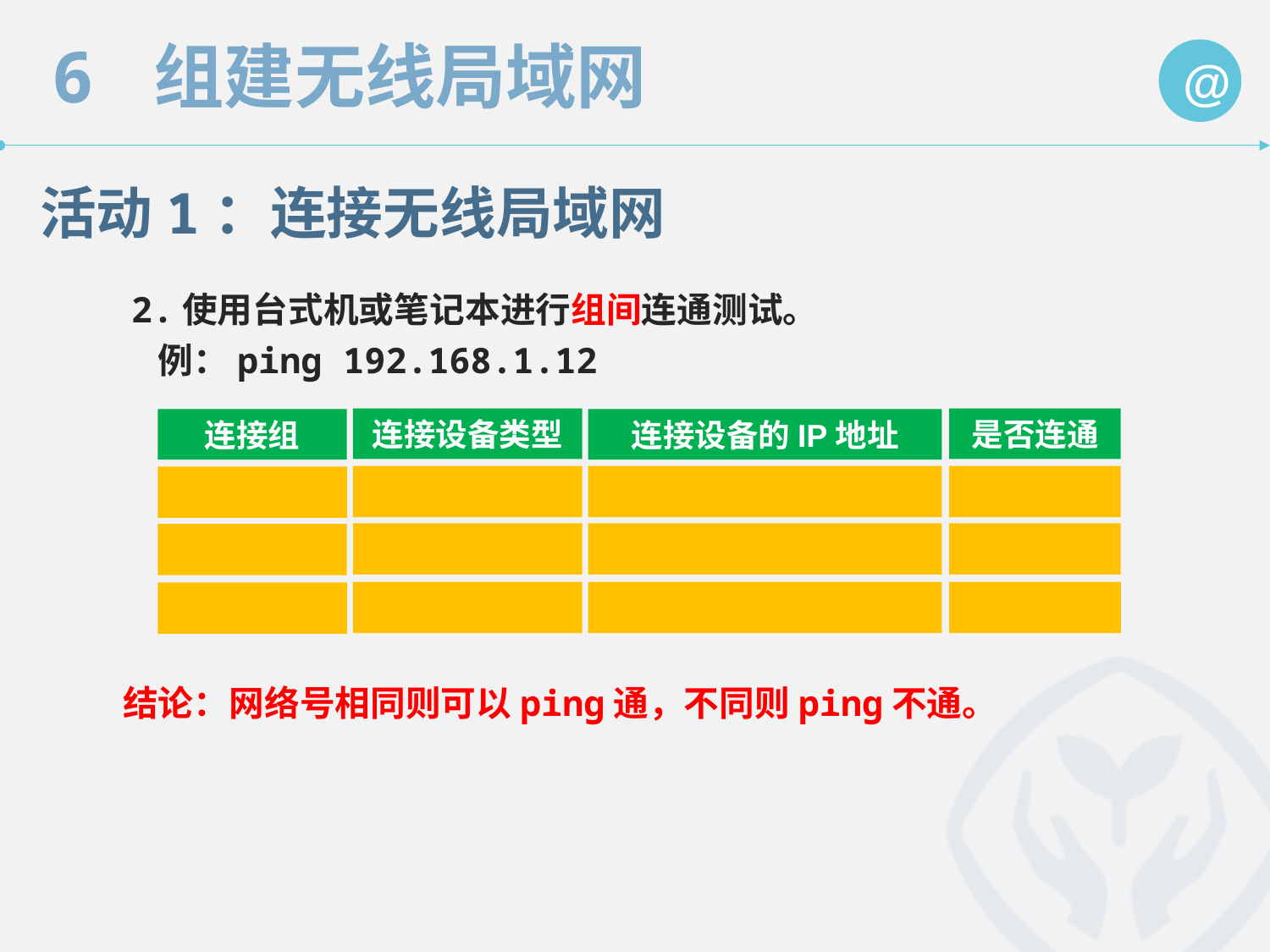

活动1：连接无线局域网
　　2.使用台式机或笔记本进行组间连通测试。
　　　例：ping 192.168.1.12
连接设备类型
是否连通
连接组
连接设备的IP地址

　　结论：网络号相同则可以ping通，不同则ping不通。